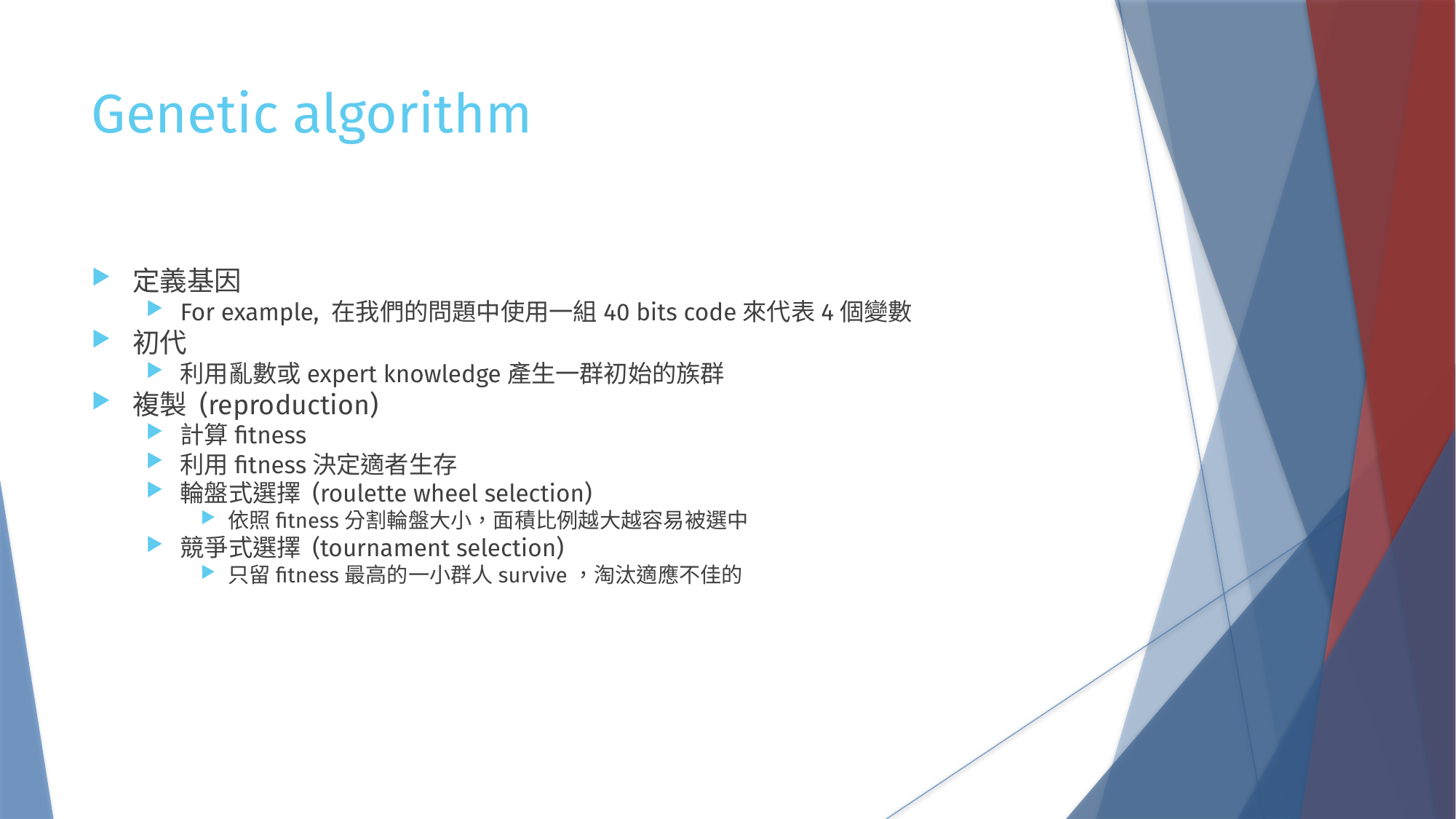

Genetic algorithm
定義基因
For example, 在我們的問題中使用一組40 bits code來代表4個變數
初代
利用亂數或expert knowledge產生一群初始的族群
複製 (reproduction)
計算fitness
利用fitness決定適者生存
輪盤式選擇 (roulette wheel selection)
依照fitness分割輪盤大小，面積比例越大越容易被選中
競爭式選擇 (tournament selection)
只留fitness最高的一小群人survive，淘汰適應不佳的